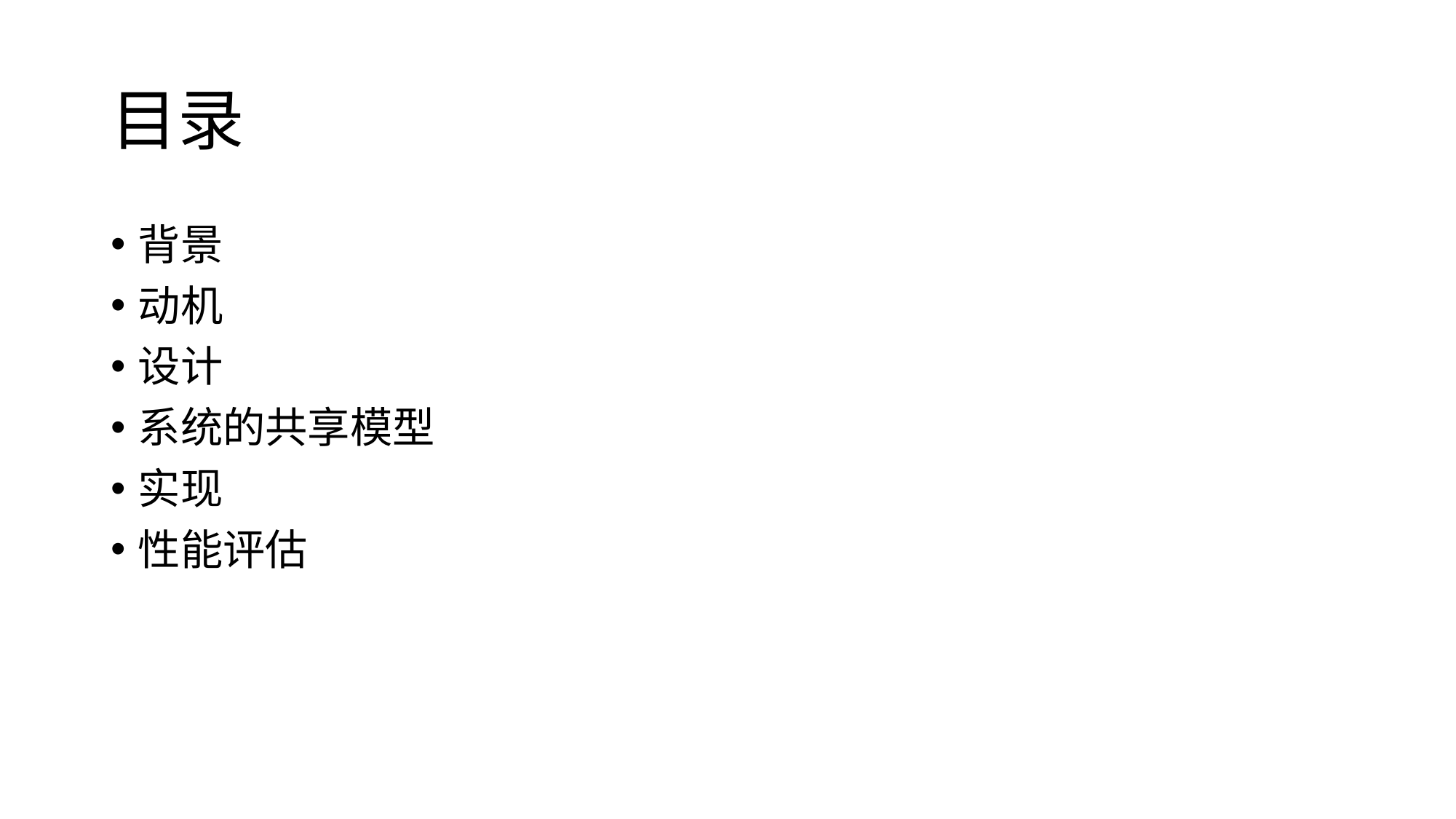

# 目录
背景
动机
设计
系统的共享模型
实现
性能评估